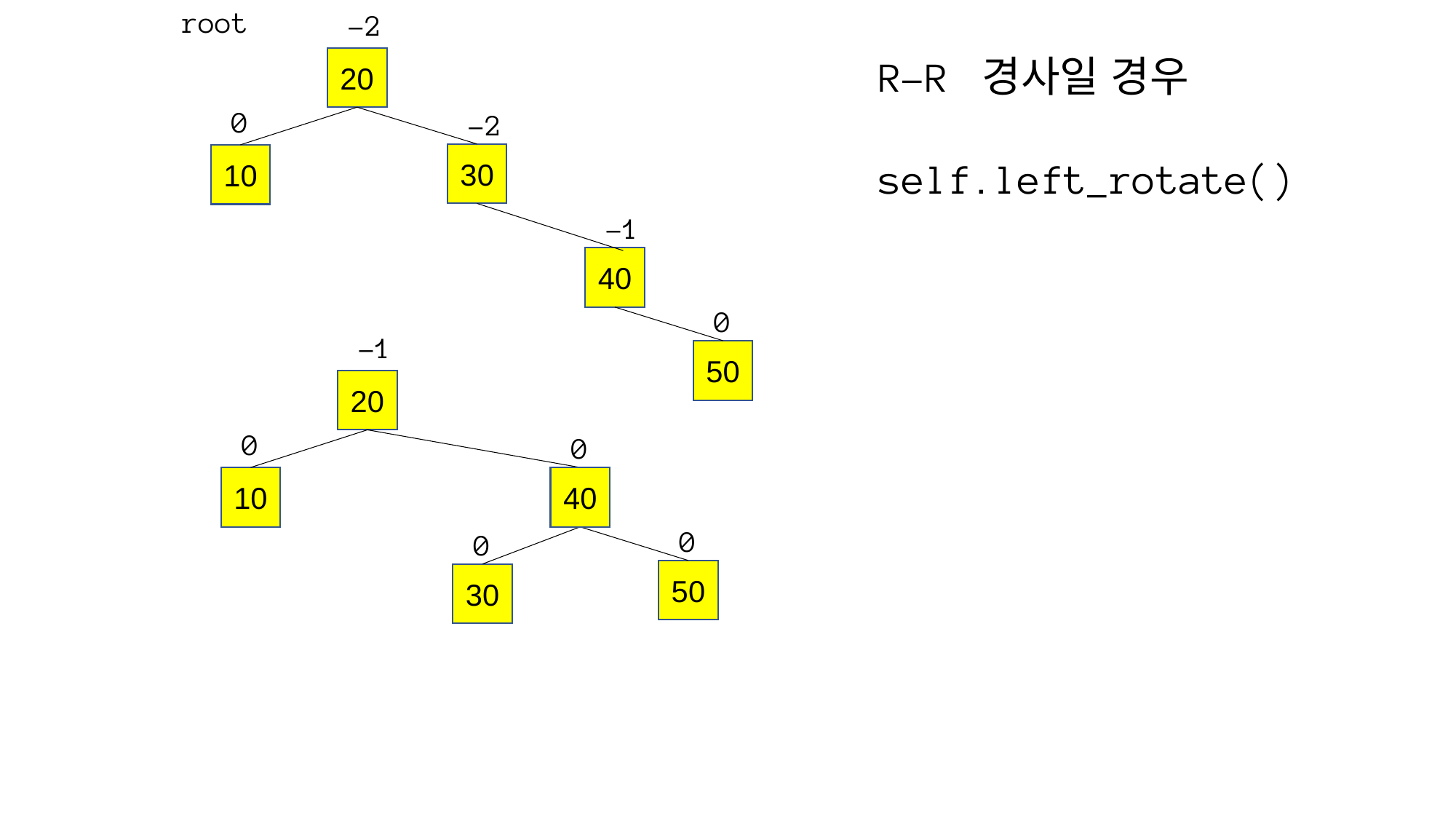

-2
root
R-R 경사일 경우

self.left_rotate()
20
0
-2
30
10
-1
40
0
-1
50
20
0
0
10
40
0
0
50
30